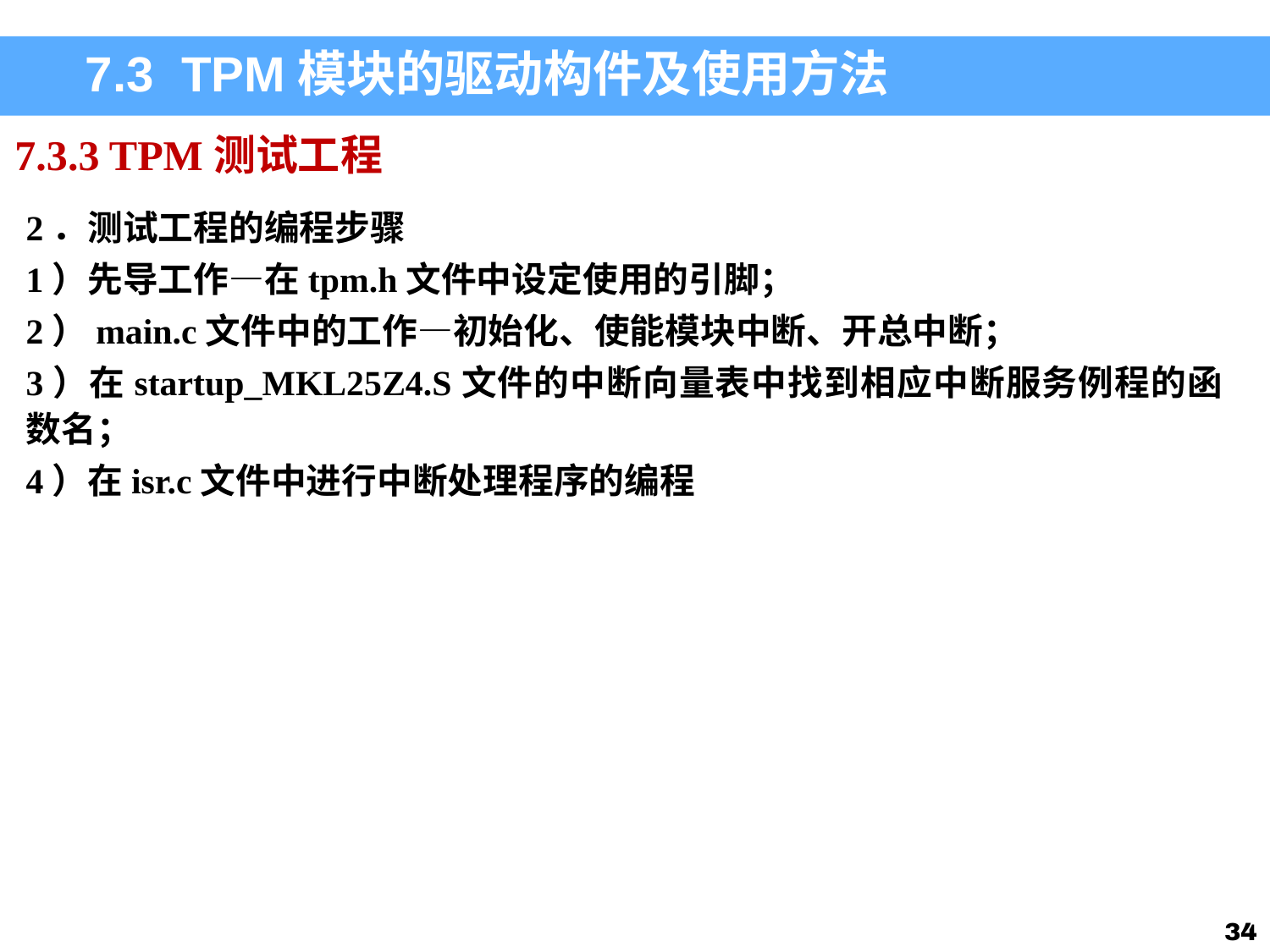

7.3  TPM模块的驱动构件及使用方法
7.3.3 TPM测试工程
2．测试工程的编程步骤
1）先导工作—在tpm.h文件中设定使用的引脚；
2）main.c文件中的工作—初始化、使能模块中断、开总中断；
3）在startup_MKL25Z4.S文件的中断向量表中找到相应中断服务例程的函数名；
4）在isr.c文件中进行中断处理程序的编程
34